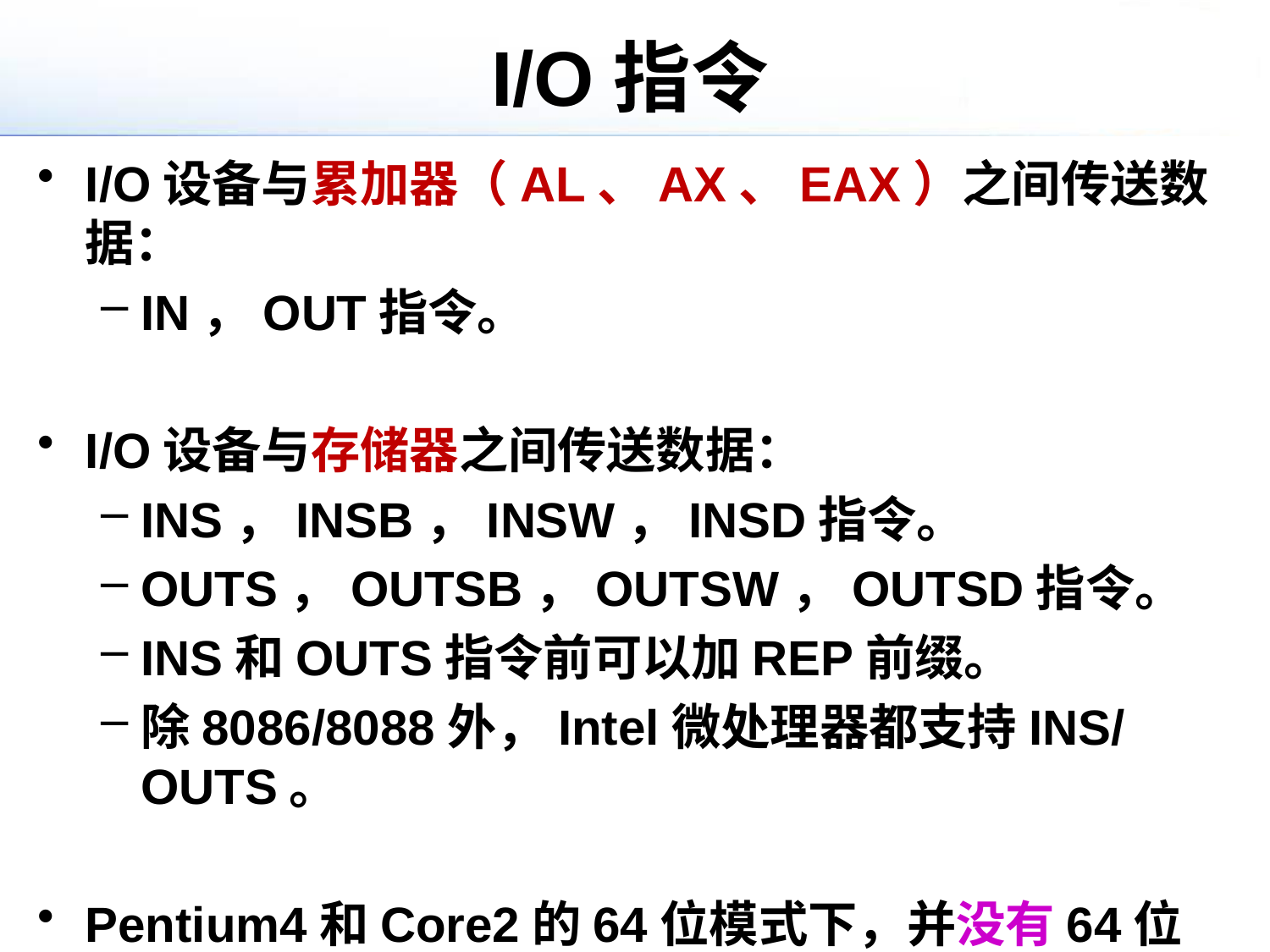

# I/O指令
I/O设备与累加器（AL、AX、EAX）之间传送数据：
IN，OUT指令。

I/O设备与存储器之间传送数据：
INS，INSB，INSW，INSD指令。
OUTS，OUTSB，OUTSW，OUTSD指令。
INS和OUTS指令前可以加REP前缀。
除8086/8088外，Intel微处理器都支持INS/OUTS。

Pentium4和Core2的64位模式下，并没有64位的I/O指令。